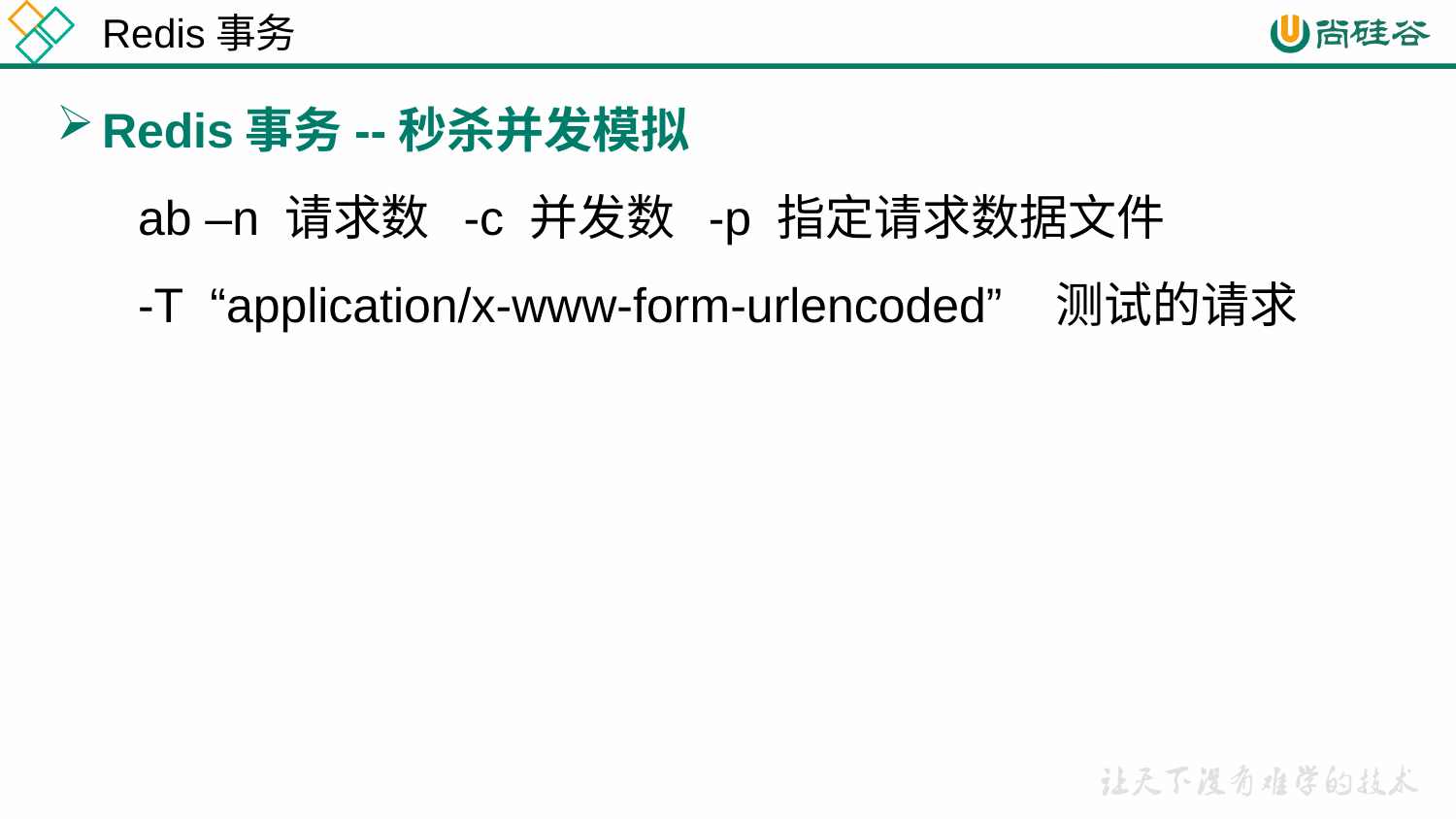

Redis事务
Redis事务--秒杀并发模拟
      ab –n 请求数  -c 并发数  -p 指定请求数据文件
      -T  “application/x-www-form-urlencoded”   测试的请求